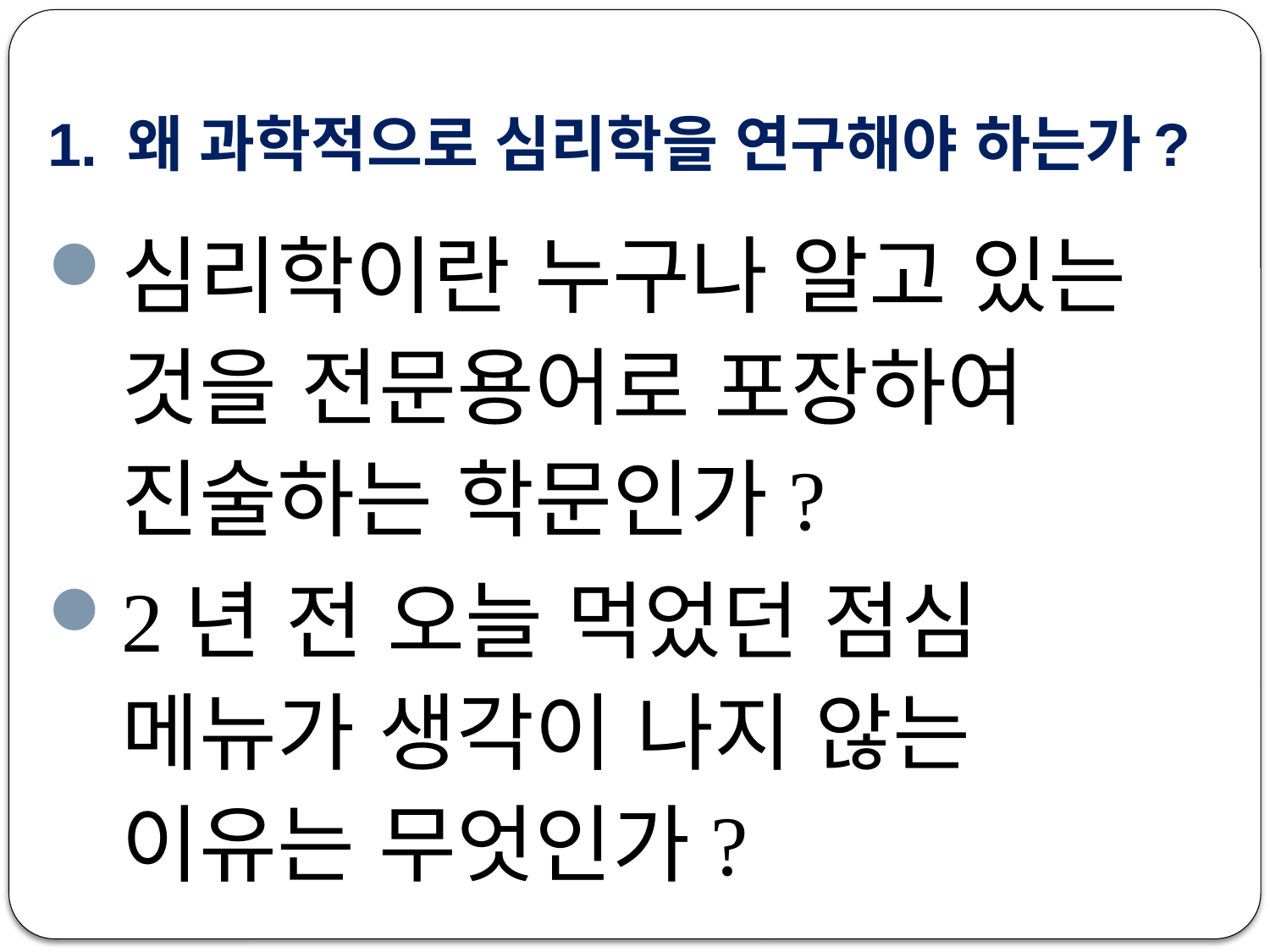

# 1. 왜 과학적으로 심리학을 연구해야 하는가?
심리학이란 누구나 알고 있는 것을 전문용어로 포장하여 진술하는 학문인가?
2년 전 오늘 먹었던 점심 메뉴가 생각이 나지 않는 이유는 무엇인가?